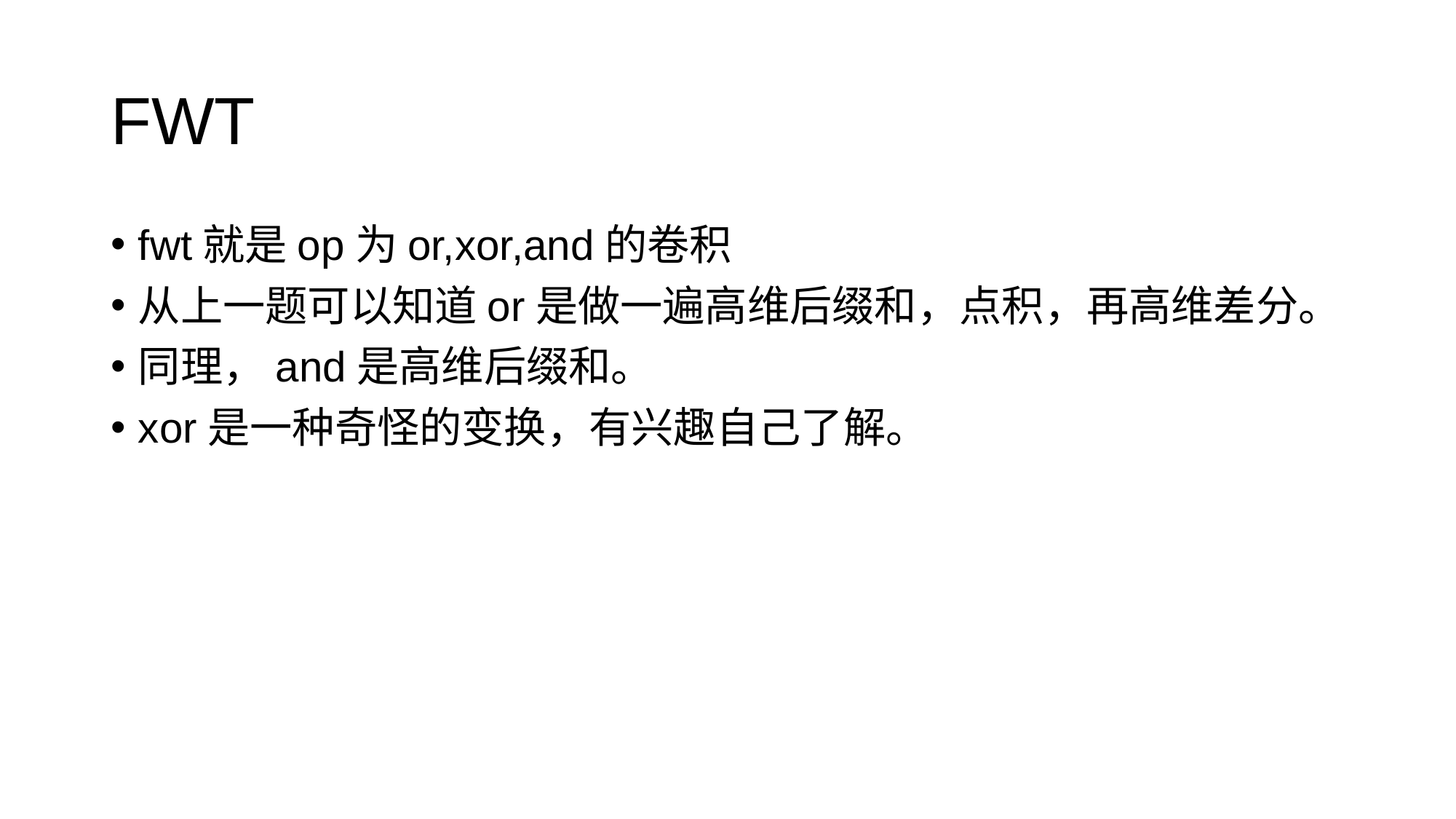

# FWT
fwt就是op为or,xor,and的卷积
从上一题可以知道or是做一遍高维后缀和，点积，再高维差分。
同理，and是高维后缀和。
xor是一种奇怪的变换，有兴趣自己了解。